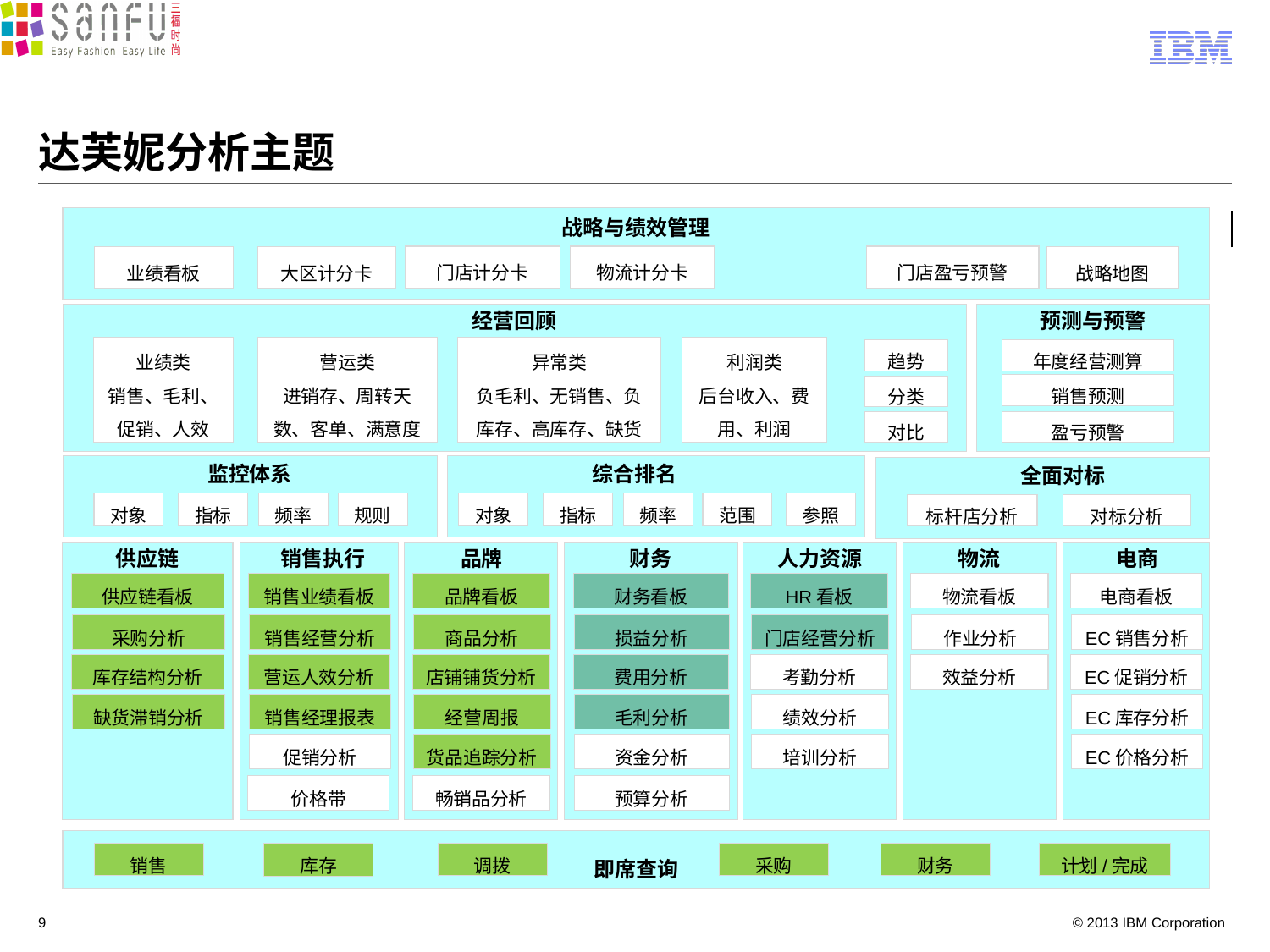

# 达芙妮分析主题

门店计分卡
物流计分卡
门店盈亏预警
战略地图
业绩看板
大区计分卡
战略与绩效管理
经营回顾

业绩类
销售、毛利、促销、人效
营运类
进销存、周转天数、客单、满意度
异常类
负毛利、无销售、负库存、高库存、缺货
利润类
后台收入、费用、利润
趋势
分类
对比
预测与预警

年度经营测算
销售预测
盈亏预警
监控体系

规则
对象
指标
频率
综合排名

范围
对象
指标
频率
参照
全面对标

标杆店分析
对标分析
人力资源

HR看板
门店经营分析
考勤分析
绩效分析
培训分析
供应链

供应链看板
采购分析
库存结构分析
缺货滞销分析
销售执行

销售业绩看板
销售经营分析
营运人效分析
销售经理报表
促销分析
品牌

品牌看板
商品分析
店铺铺货分析
经营周报
货品追踪分析
财务

财务看板
损益分析
费用分析
毛利分析
资金分析
物流

物流看板
作业分析
效益分析
电商

电商看板
EC销售分析
EC促销分析
EC库存分析
EC价格分析
价格带
畅销品分析
预算分析
即席查询
销售
调拨
采购
财务
计划/完成
库存
9